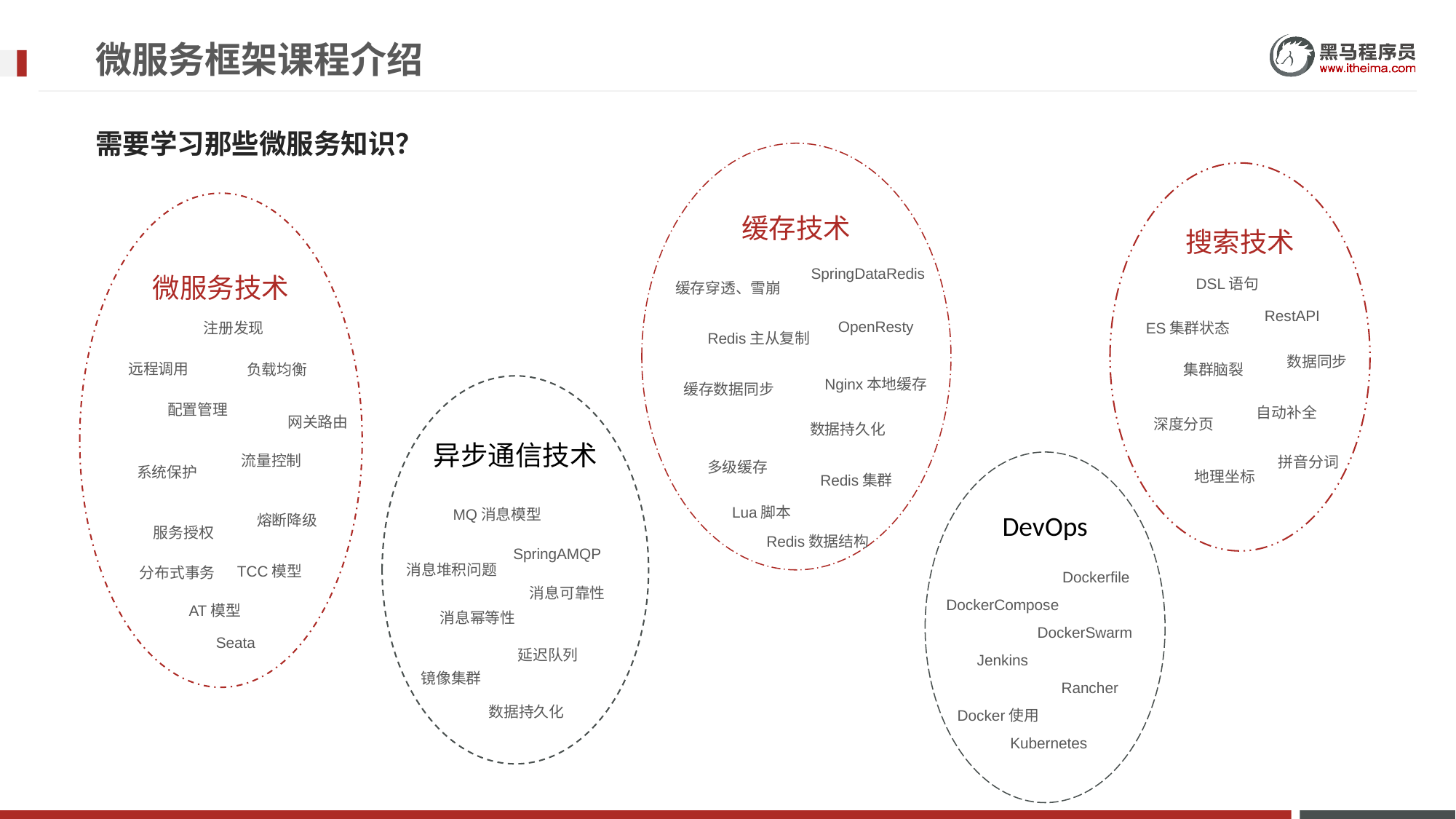

# 微服务框架课程介绍
需要学习那些微服务知识？
缓存技术
搜索技术
微服务技术
SpringDataRedis
DSL语句
缓存穿透、雪崩
RestAPI
OpenResty
ES集群状态
注册发现
Redis主从复制
数据同步
远程调用
负载均衡
集群脑裂
Nginx本地缓存
缓存数据同步
异步通信技术
配置管理
自动补全
网关路由
深度分页
数据持久化
流量控制
拼音分词
DevOps
多级缓存
系统保护
地理坐标
Redis集群
Lua脚本
MQ消息模型
熔断降级
服务授权
Redis数据结构
SpringAMQP
消息堆积问题
TCC模型
分布式事务
Dockerfile
消息可靠性
DockerCompose
AT模型
消息幂等性
DockerSwarm
Seata
延迟队列
Jenkins
镜像集群
Rancher
数据持久化
Docker使用
Kubernetes